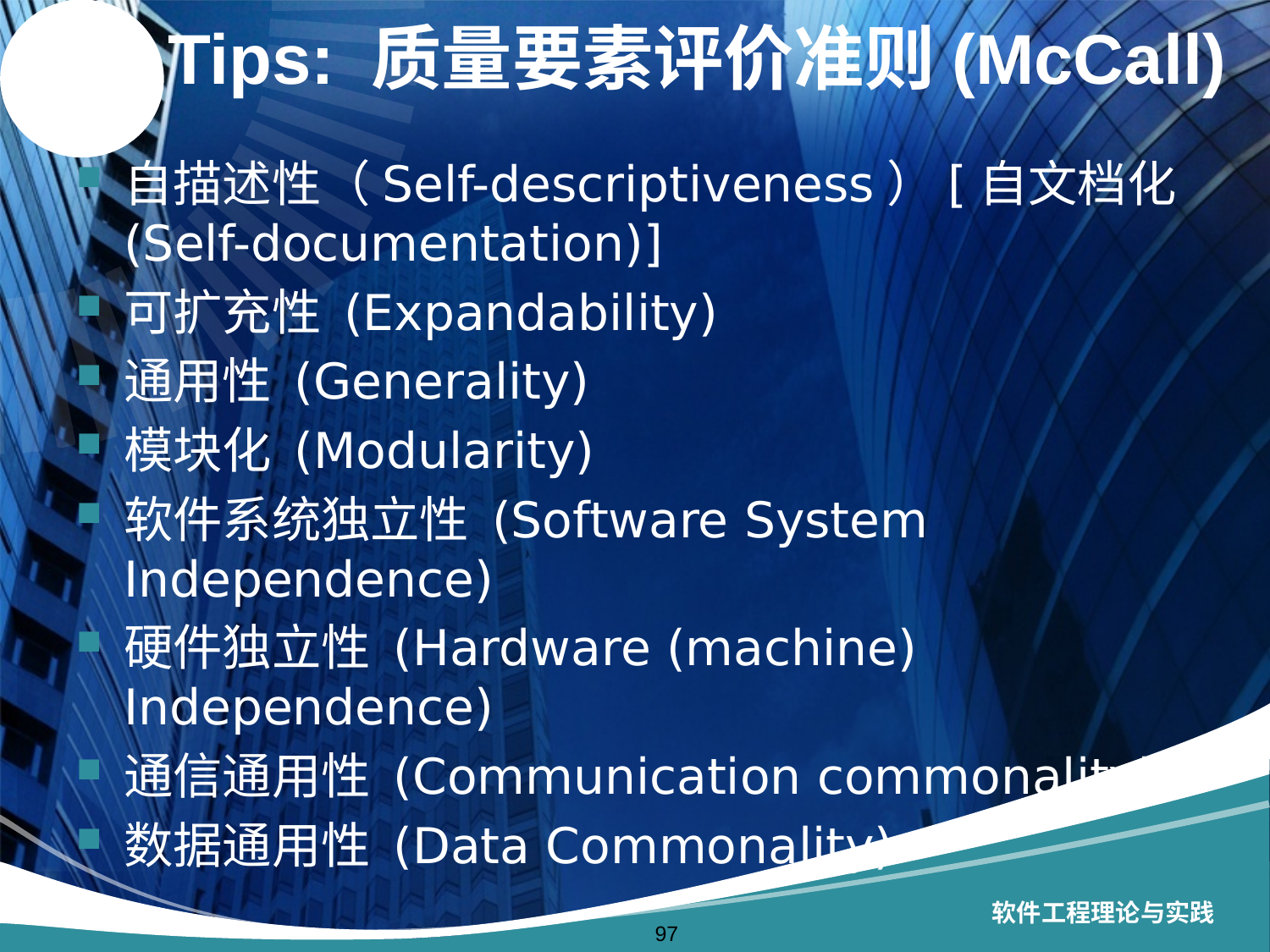

# Tips: 质量要素评价准则(McCall)
自描述性（Self-descriptiveness）[自文档化 (Self-documentation)]
可扩充性 (Expandability)
通用性 (Generality)
模块化 (Modularity)
软件系统独立性 (Software System Independence)
硬件独立性 (Hardware (machine) Independence)
通信通用性 (Communication commonality)
数据通用性 (Data Commonality)
软件工程理论与实践
97